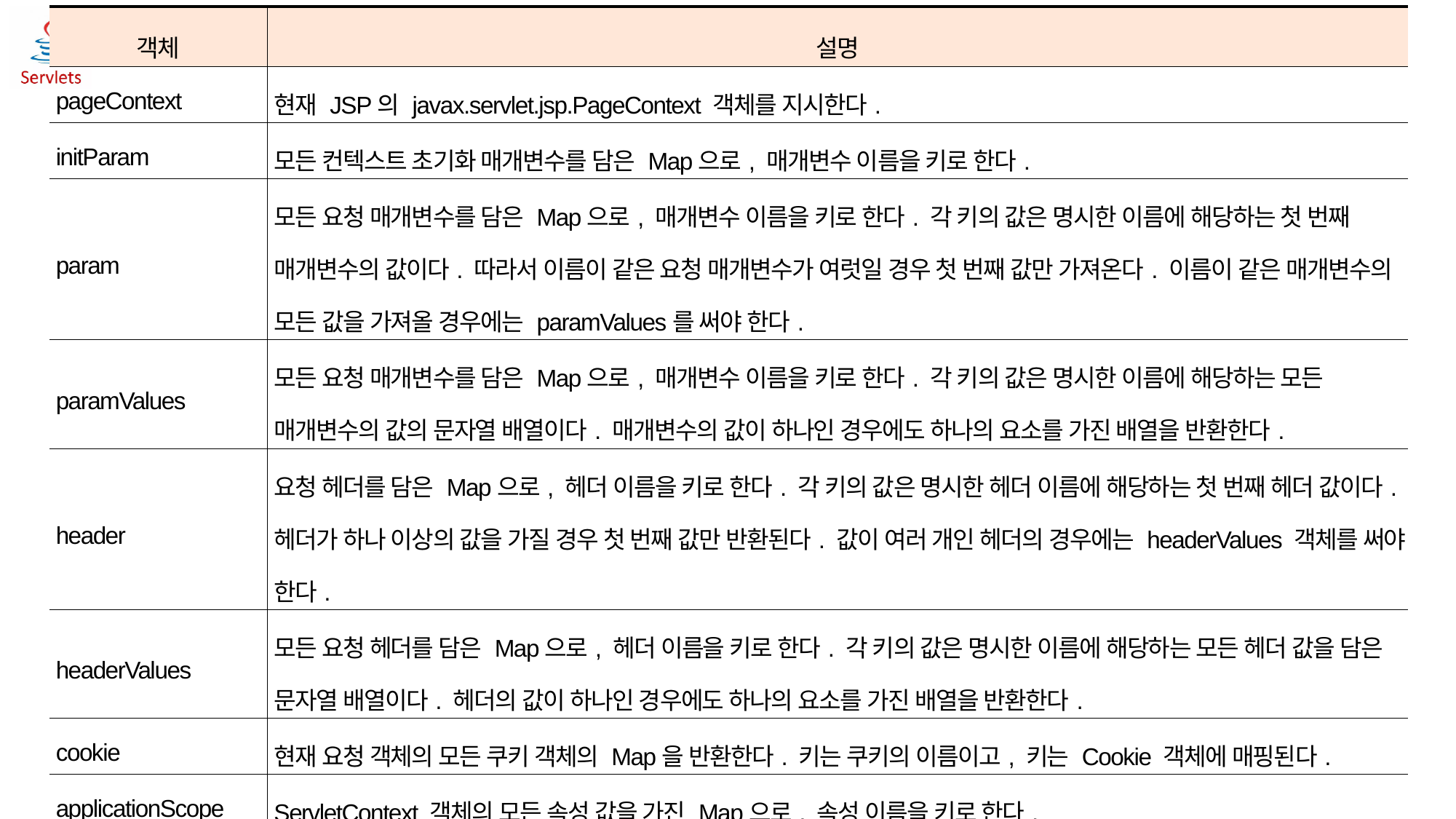

| 객체 | 설명 |
| --- | --- |
| pageContext | 현재 JSP의 javax.servlet.jsp.PageContext 객체를 지시한다. |
| initParam | 모든 컨텍스트 초기화 매개변수를 담은 Map으로, 매개변수 이름을 키로 한다. |
| param | 모든 요청 매개변수를 담은 Map으로, 매개변수 이름을 키로 한다. 각 키의 값은 명시한 이름에 해당하는 첫 번째 매개변수의 값이다. 따라서 이름이 같은 요청 매개변수가 여럿일 경우 첫 번째 값만 가져온다. 이름이 같은 매개변수의 모든 값을 가져올 경우에는 paramValues를 써야 한다. |
| paramValues | 모든 요청 매개변수를 담은 Map으로, 매개변수 이름을 키로 한다. 각 키의 값은 명시한 이름에 해당하는 모든 매개변수의 값의 문자열 배열이다. 매개변수의 값이 하나인 경우에도 하나의 요소를 가진 배열을 반환한다. |
| header | 요청 헤더를 담은 Map으로, 헤더 이름을 키로 한다. 각 키의 값은 명시한 헤더 이름에 해당하는 첫 번째 헤더 값이다. 헤더가 하나 이상의 값을 가질 경우 첫 번째 값만 반환된다. 값이 여러 개인 헤더의 경우에는 headerValues 객체를 써야 한다. |
| headerValues | 모든 요청 헤더를 담은 Map으로, 헤더 이름을 키로 한다. 각 키의 값은 명시한 이름에 해당하는 모든 헤더 값을 담은 문자열 배열이다. 헤더의 값이 하나인 경우에도 하나의 요소를 가진 배열을 반환한다. |
| cookie | 현재 요청 객체의 모든 쿠키 객체의 Map을 반환한다. 키는 쿠키의 이름이고, 키는 Cookie 객체에 매핑된다. |
| applicationScope | ServletContext 객체의 모든 속성 값을 가진 Map으로, 속성 이름을 키로 한다. |
| sessionScope | HttpSession 객체의 모든 속성 값을 가진 Map으로, 속성 이름을 키로 한다. |
| requestScope | RequestSession 객체의 모든 속성 값을 가진 Map으로, 속성 이름을 키로 한다. |
| pageScope | 페이지 유효범위의 모든 속성 값을 가진 Map으로, 속성 이름을 키로 한다. |